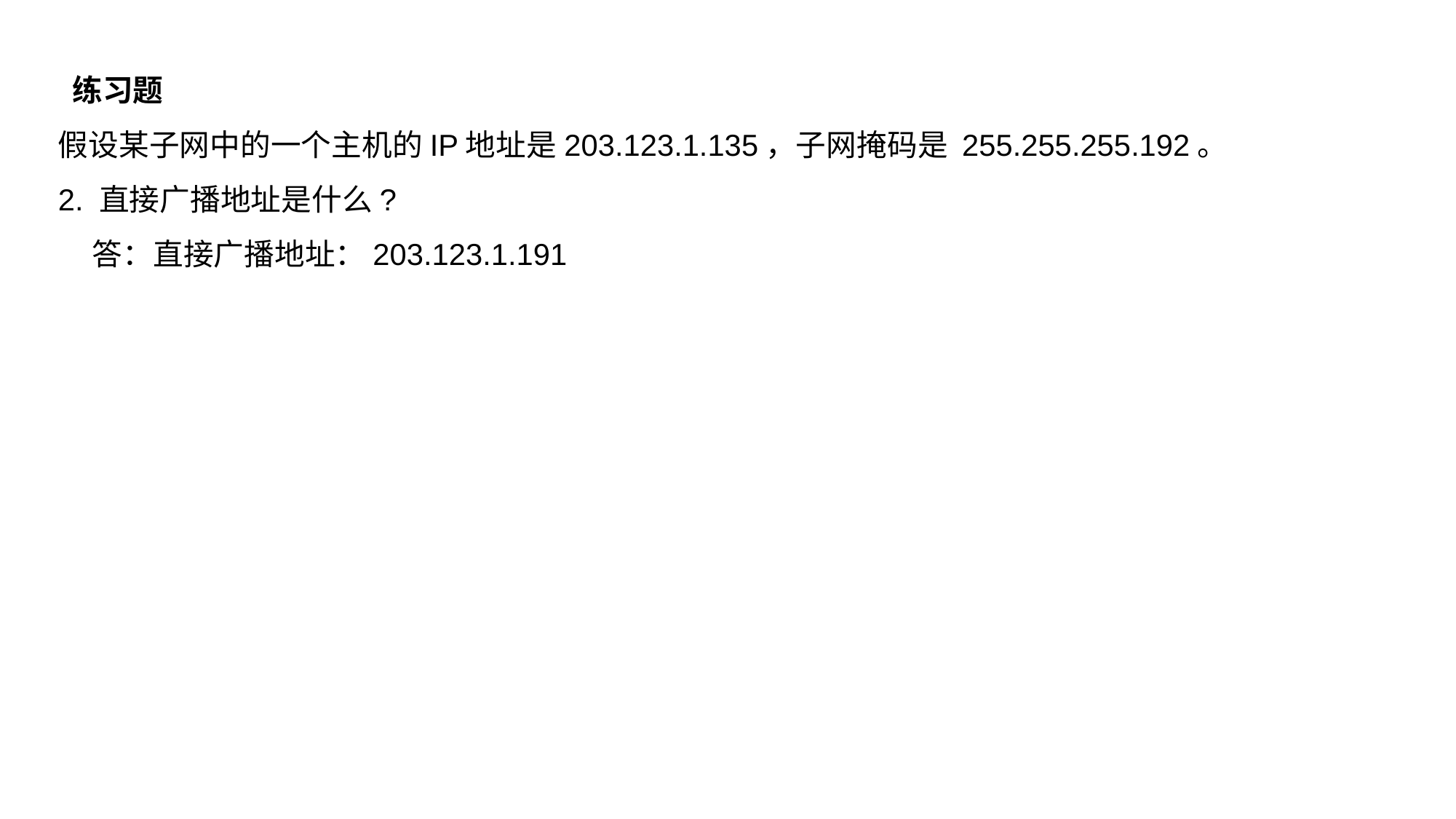

练习题
假设某子网中的一个主机的IP地址是203.123.1.135，子网掩码是 255.255.255.192。
2. 直接广播地址是什么?
    答：直接广播地址：203.123.1.191